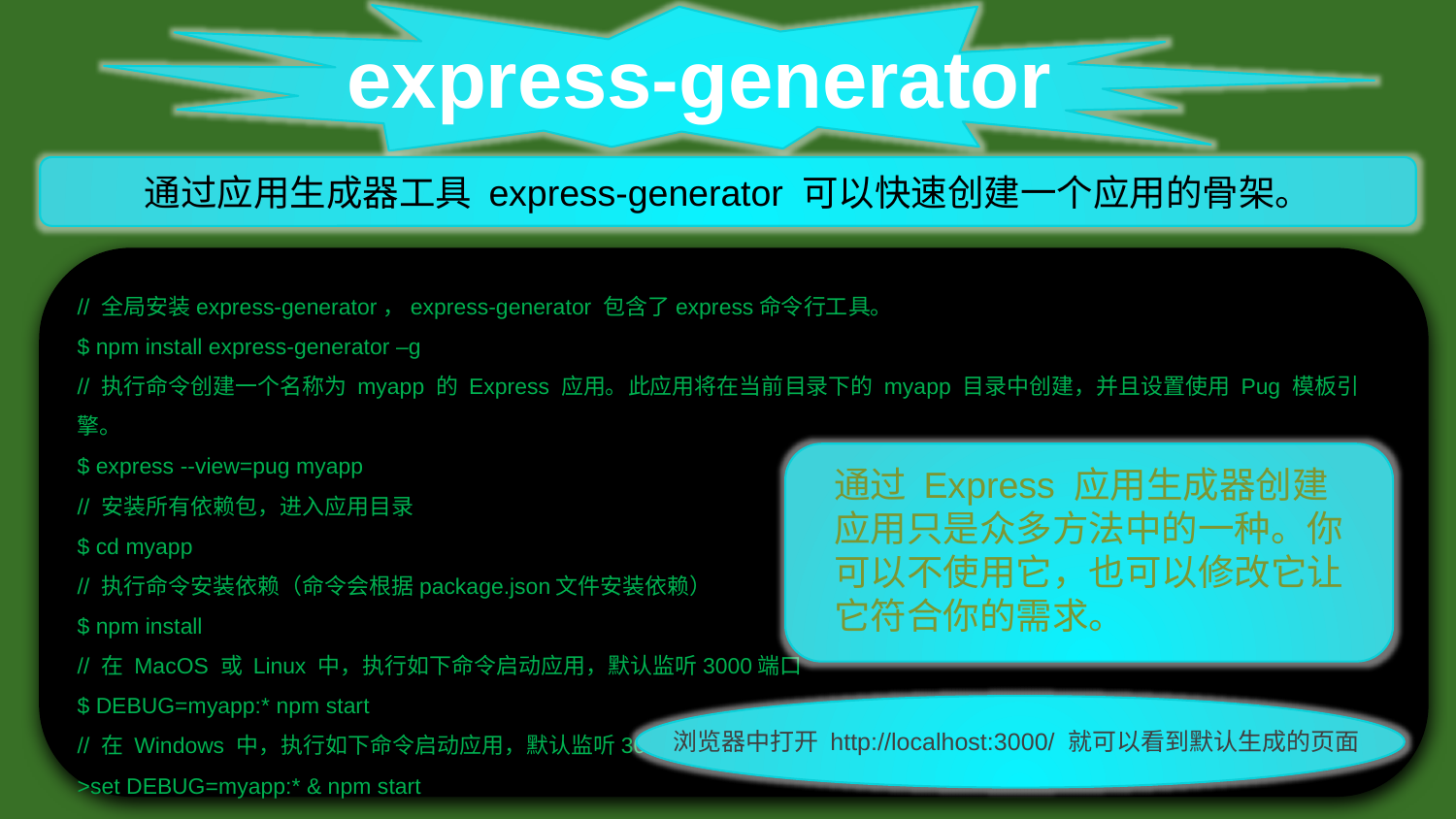

express-generator
通过应用生成器工具 express-generator 可以快速创建一个应用的骨架。

// 全局安装express-generator，express-generator 包含了express命令行工具。
$ npm install express-generator –g
// 执行命令创建一个名称为 myapp 的 Express 应用。此应用将在当前目录下的 myapp 目录中创建，并且设置使用 Pug 模板引擎。
$ express --view=pug myapp
// 安装所有依赖包，进入应用目录
$ cd myapp
// 执行命令安装依赖（命令会根据package.json文件安装依赖）
$ npm install
// 在 MacOS 或 Linux 中，执行如下命令启动应用，默认监听3000端口
$ DEBUG=myapp:* npm start
// 在 Windows 中，执行如下命令启动应用，默认监听3000端口
>set DEBUG=myapp:* & npm start

通过 Express 应用生成器创建应用只是众多方法中的一种。你可以不使用它，也可以修改它让它符合你的需求。

浏览器中打开 http://localhost:3000/ 就可以看到默认生成的页面